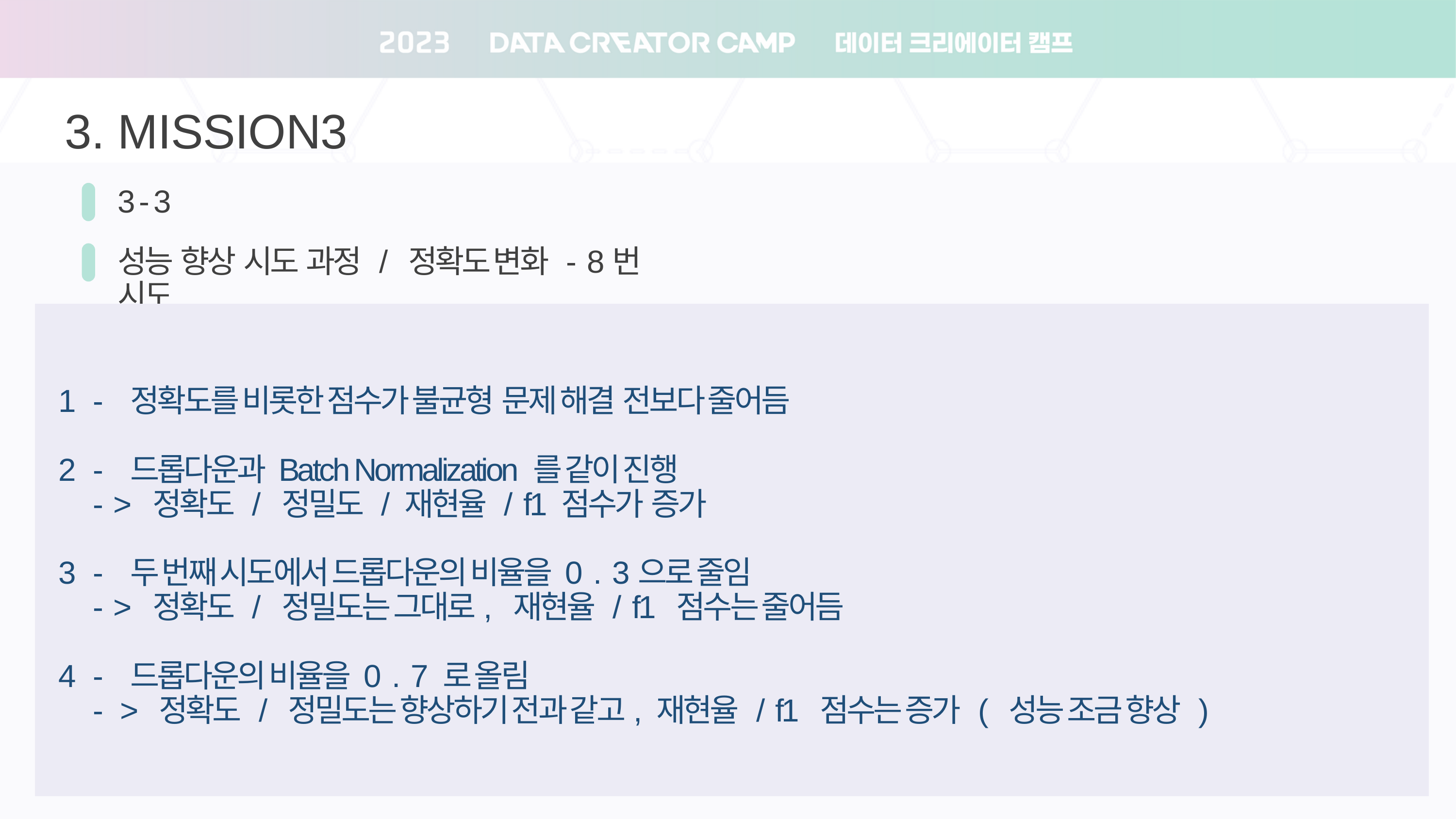

3. MISSION3

3 - 3

성능  향상  시도  과정  /  정확도 변화  -  8번 시도

1   -   정확도를 비롯한 점수가 불균형  문제 해결  전보다 줄어듬

2   -   드롭다운과 Batch Normalization 를 같이 진행
     -  >  정확도  /  정밀도  / 재현율  /  f1 점수가  증가

3   -   두 번째 시도에서 드롭다운의 비율을 0  .  3으로 줄임
     -  >  정확도  /  정밀도는 그대로,  재현율  /  f1  점수는 줄어듬

4   -   드롭다운의 비율을 0  .  7 로 올림
     -   >  정확도  /  정밀도는 향상하기 전과 같고, 재현율  /  f1  점수는 증가  (  성능 조금 향상  )